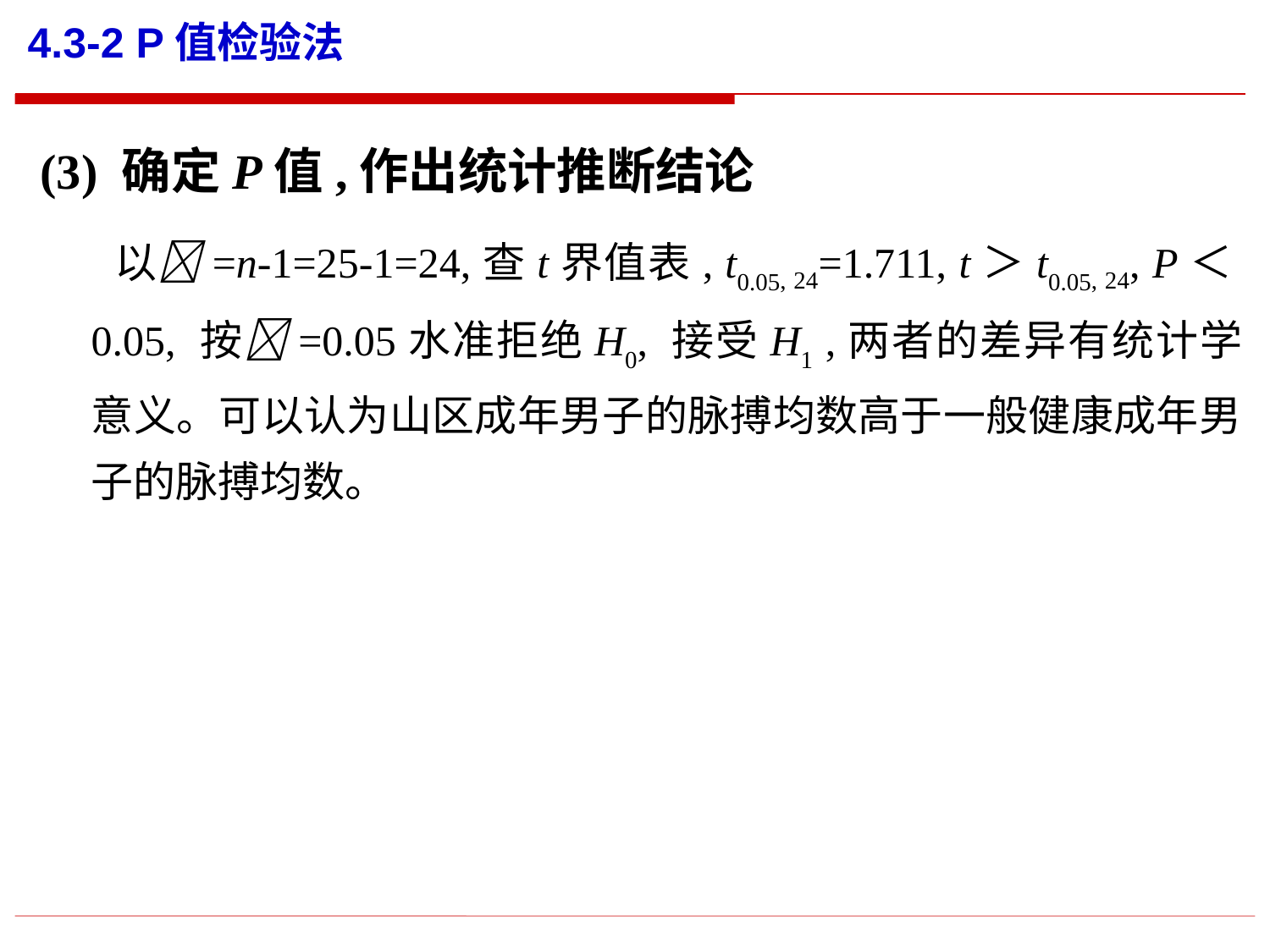

# 4.3-2 P值检验法
 (3) 确定P值,作出统计推断结论
     以ν=n-1=25-1=24,查t界值表, t0.05, 24=1.711, t＞t0.05, 24, P＜0.05, 按α=0.05水准拒绝H0, 接受H1 ,两者的差异有统计学意义。可以认为山区成年男子的脉搏均数高于一般健康成年男子的脉搏均数。